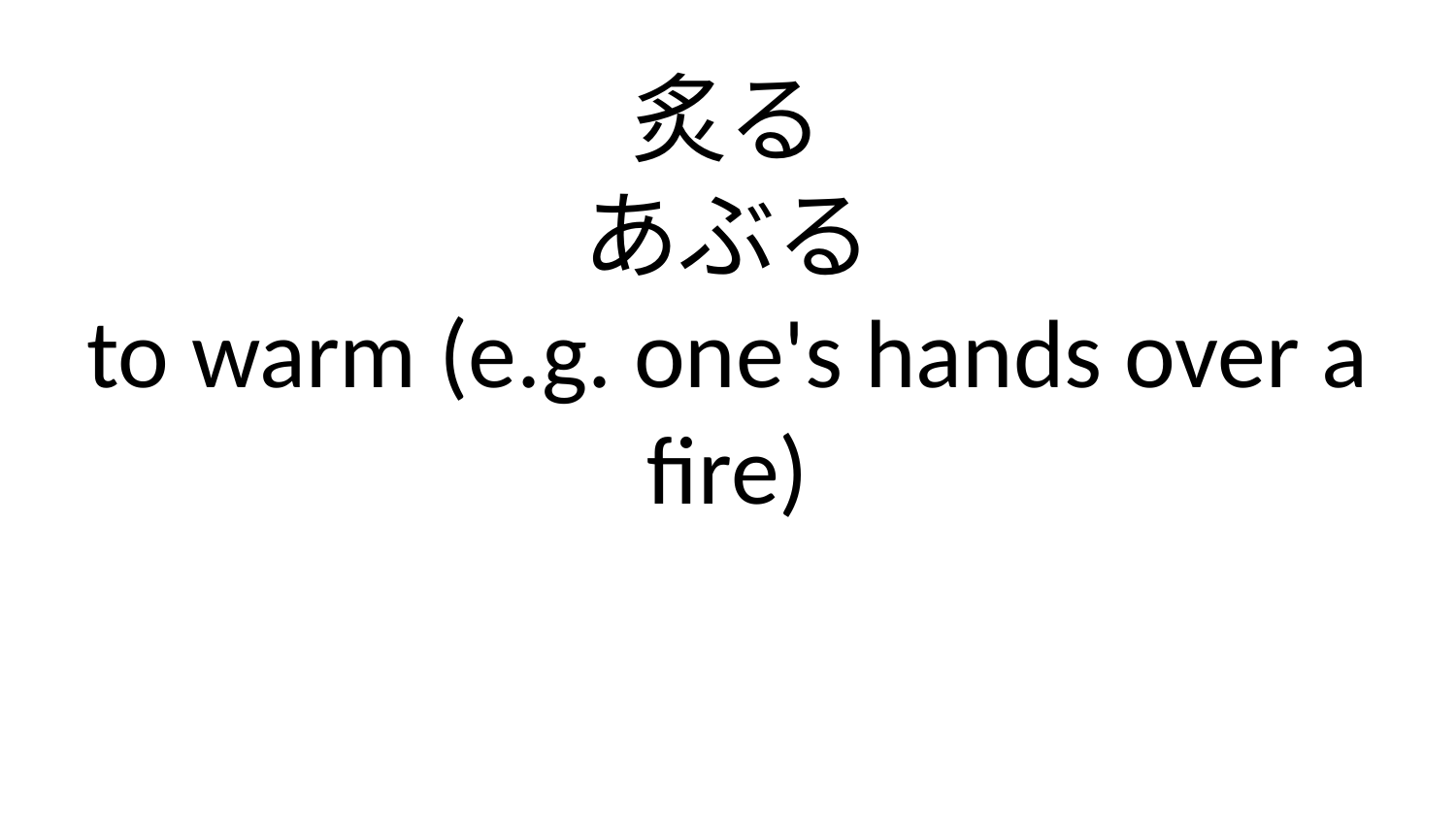

炙る
あぶる
to warm (e.g. one's hands over a fire)